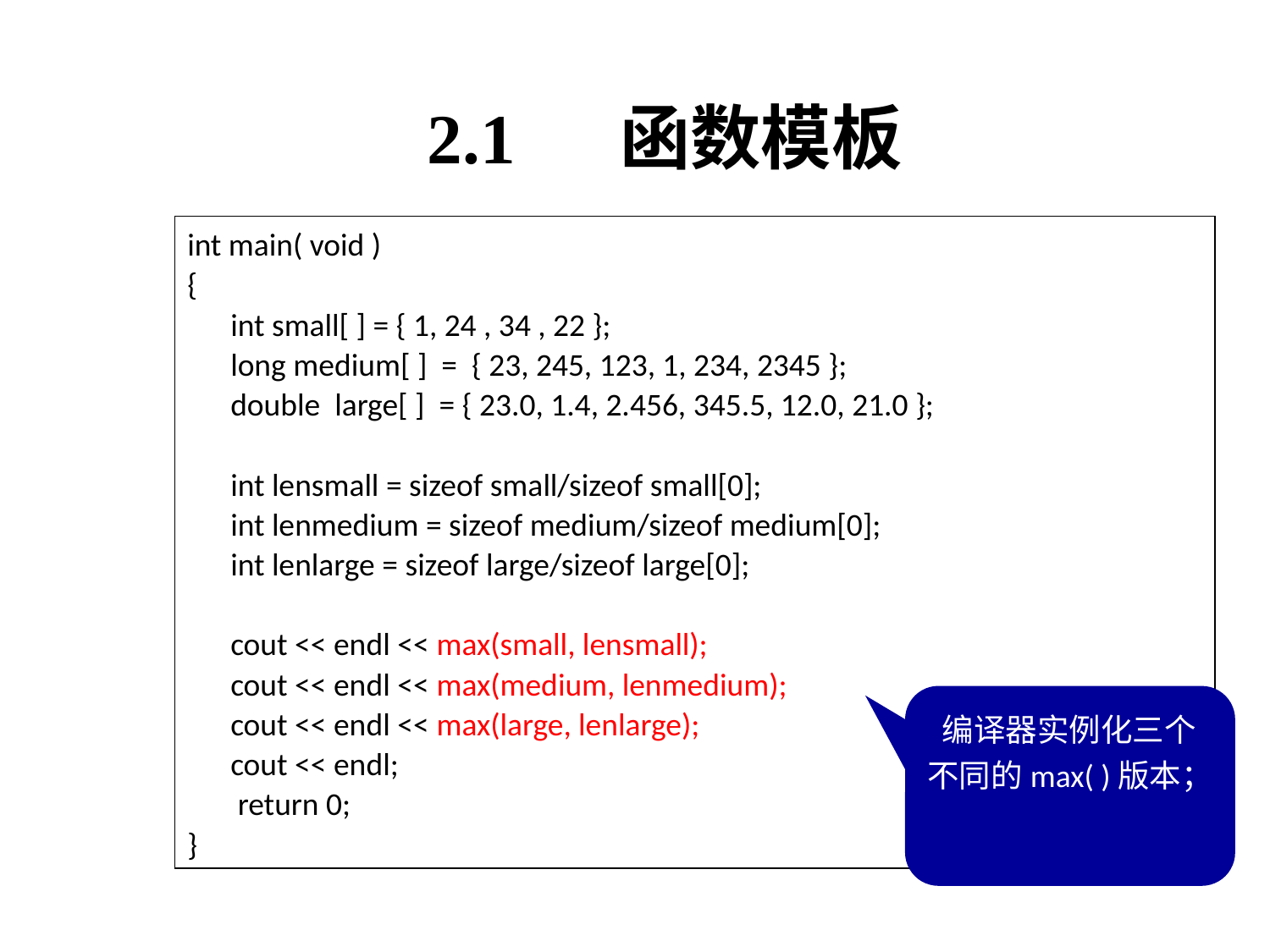

# 2.1     函数模板
int main( void )
{
      int small[ ] = { 1, 24 , 34 , 22 };
      long medium[ ]  =  { 23, 245, 123, 1, 234, 2345 };
      double  large[ ]  = { 23.0, 1.4, 2.456, 345.5, 12.0, 21.0 };

      int lensmall = sizeof small/sizeof small[0];
      int lenmedium = sizeof medium/sizeof medium[0];
      int lenlarge = sizeof large/sizeof large[0];

      cout << endl << max(small, lensmall);
      cout << endl << max(medium, lenmedium);
      cout << endl << max(large, lenlarge);
      cout << endl;
       return 0;
}

 编译器实例化三个不同的max( )版本；